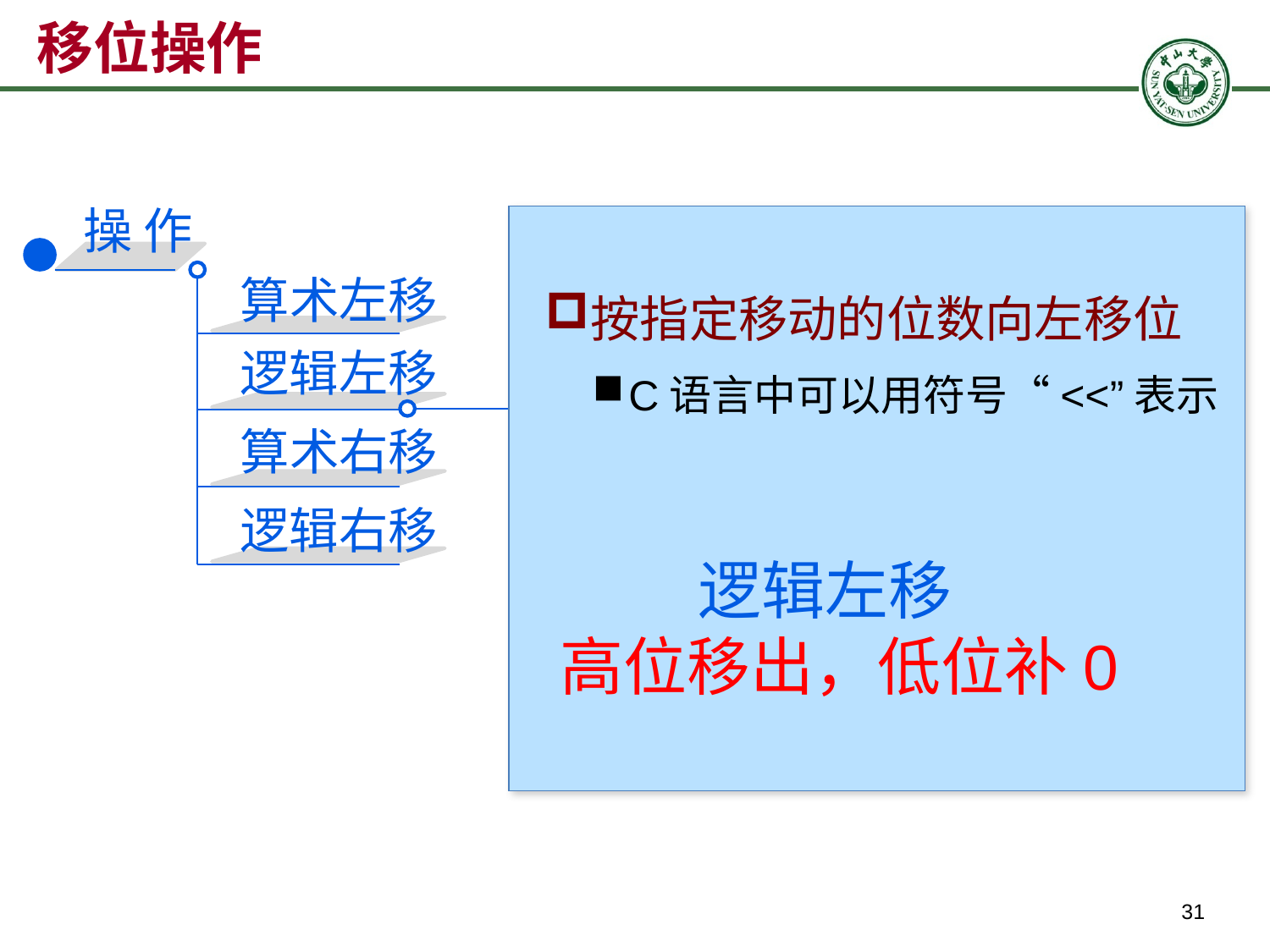

# 移位操作
操 作

算术左移
按指定移动的位数向左移位
C语言中可以用符号“<<”表示

逻辑左移

算术右移

逻辑右移
逻辑左移
 高位移出，低位补0